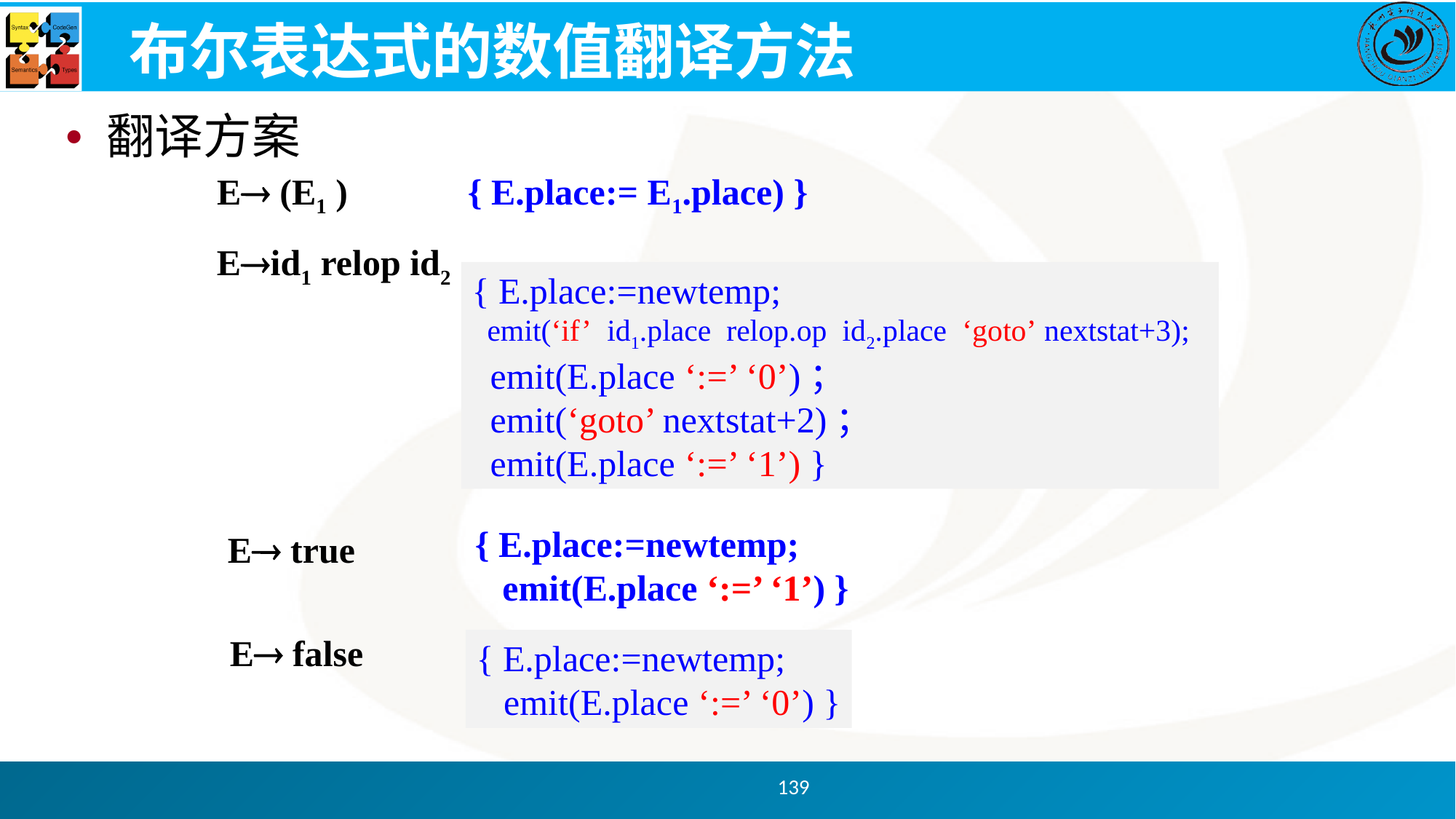

# 布尔表达式的数值翻译方法
翻译方案
E→ (E1 )
{ E.place:= E1.place) }
E→id1 relop id2
{ E.place:=newtemp;
  emit(‘if’  id1.place  relop.op  id2.place  ‘goto’ nextstat+3);
  emit(E.place ‘:=’ ‘0’)；
  emit(‘goto’ nextstat+2)；
  emit(E.place ‘:=’ ‘1’) }
{ E.place:=newtemp;
   emit(E.place ‘:=’ ‘1’) }
E→ true
E→ false
{ E.place:=newtemp;
   emit(E.place ‘:=’ ‘0’) }
139